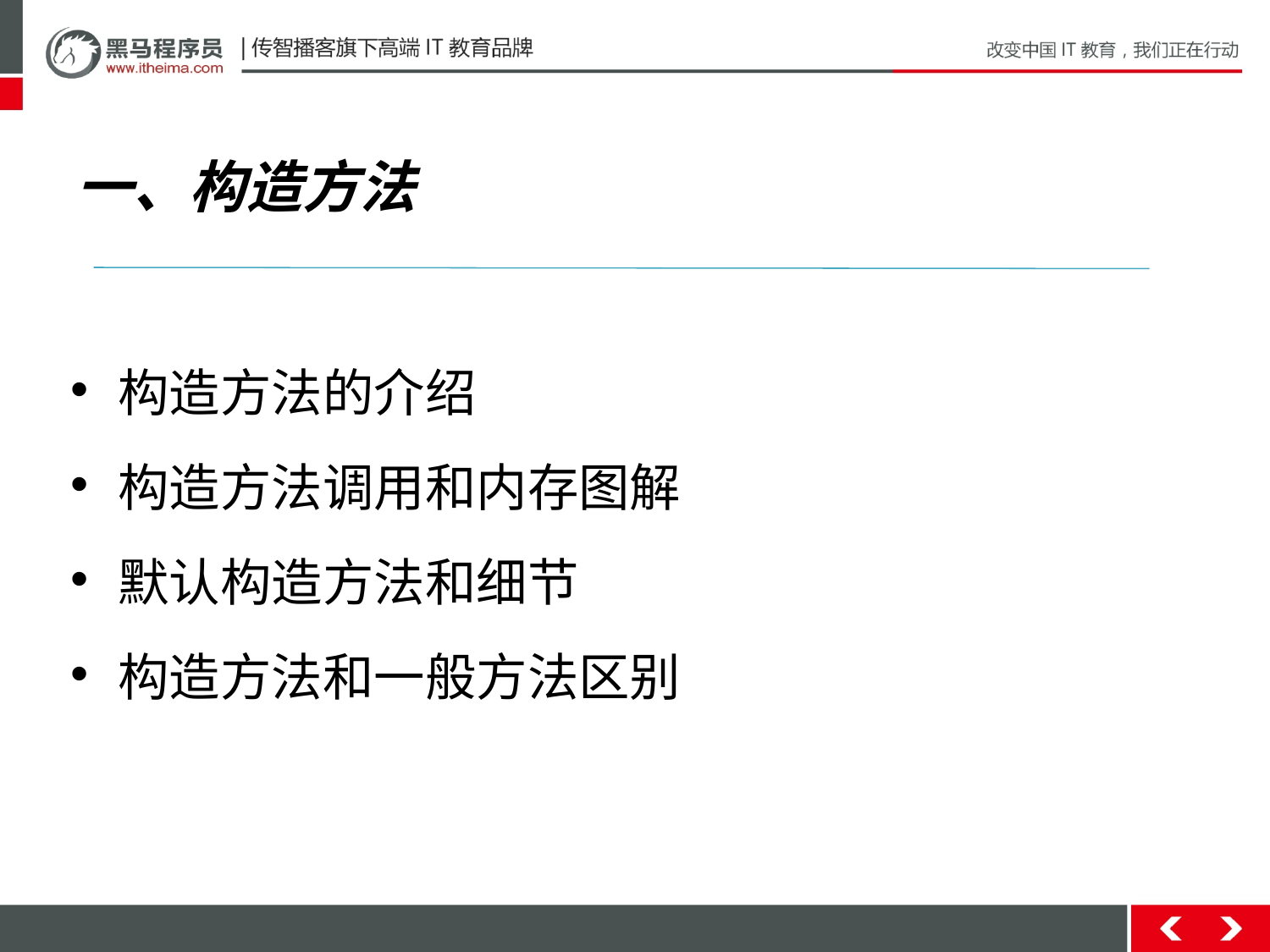

一、构造方法
构造方法的介绍
构造方法调用和内存图解
默认构造方法和细节
构造方法和一般方法区别